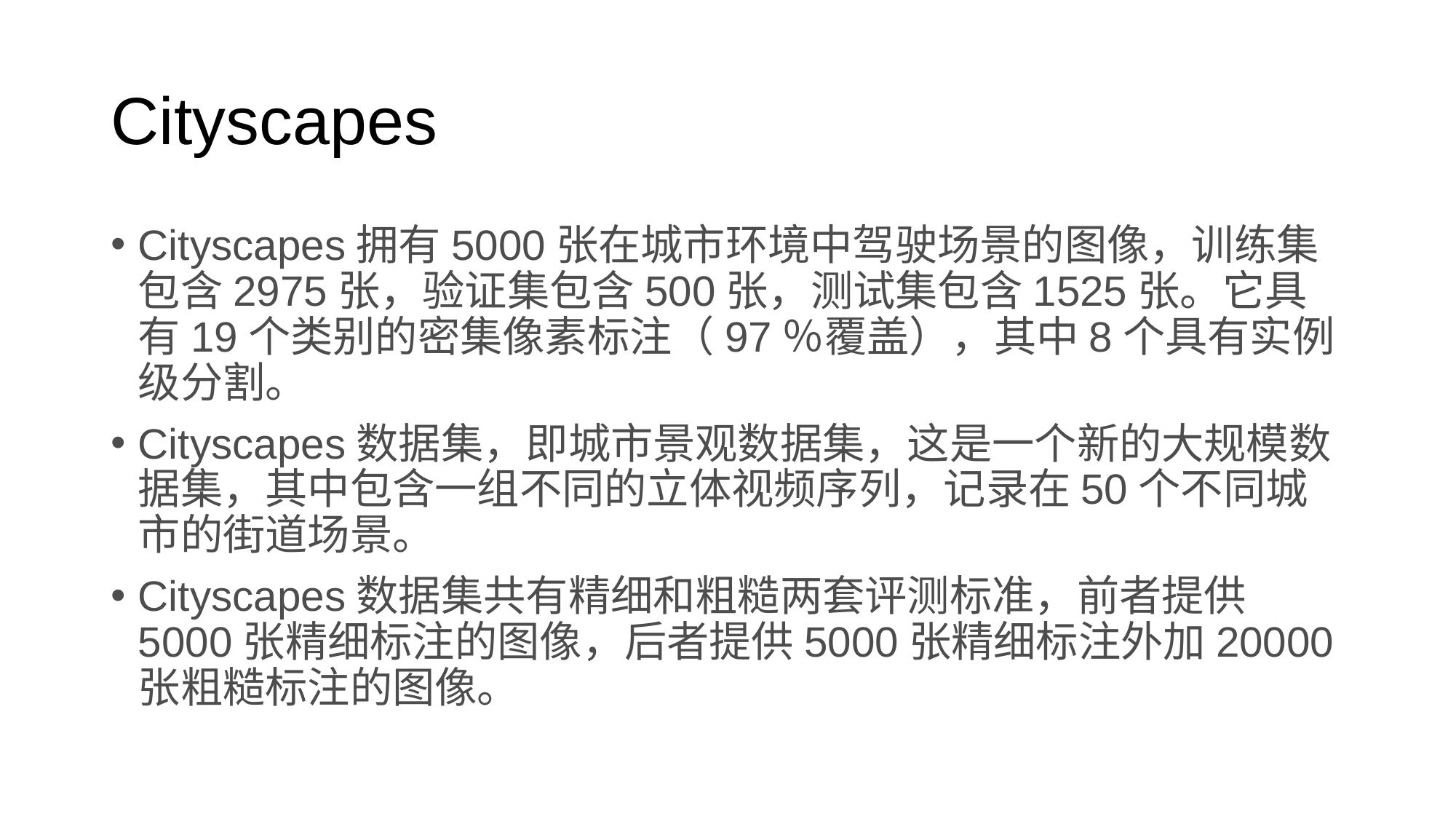

# Cityscapes
Cityscapes拥有5000张在城市环境中驾驶场景的图像，训练集包含2975张，验证集包含500张，测试集包含1525张。它具有19个类别的密集像素标注（97％覆盖），其中8个具有实例级分割。
Cityscapes数据集，即城市景观数据集，这是一个新的大规模数据集，其中包含一组不同的立体视频序列，记录在50个不同城市的街道场景。
Cityscapes数据集共有精细和粗糙两套评测标准，前者提供5000张精细标注的图像，后者提供5000张精细标注外加20000张粗糙标注的图像。